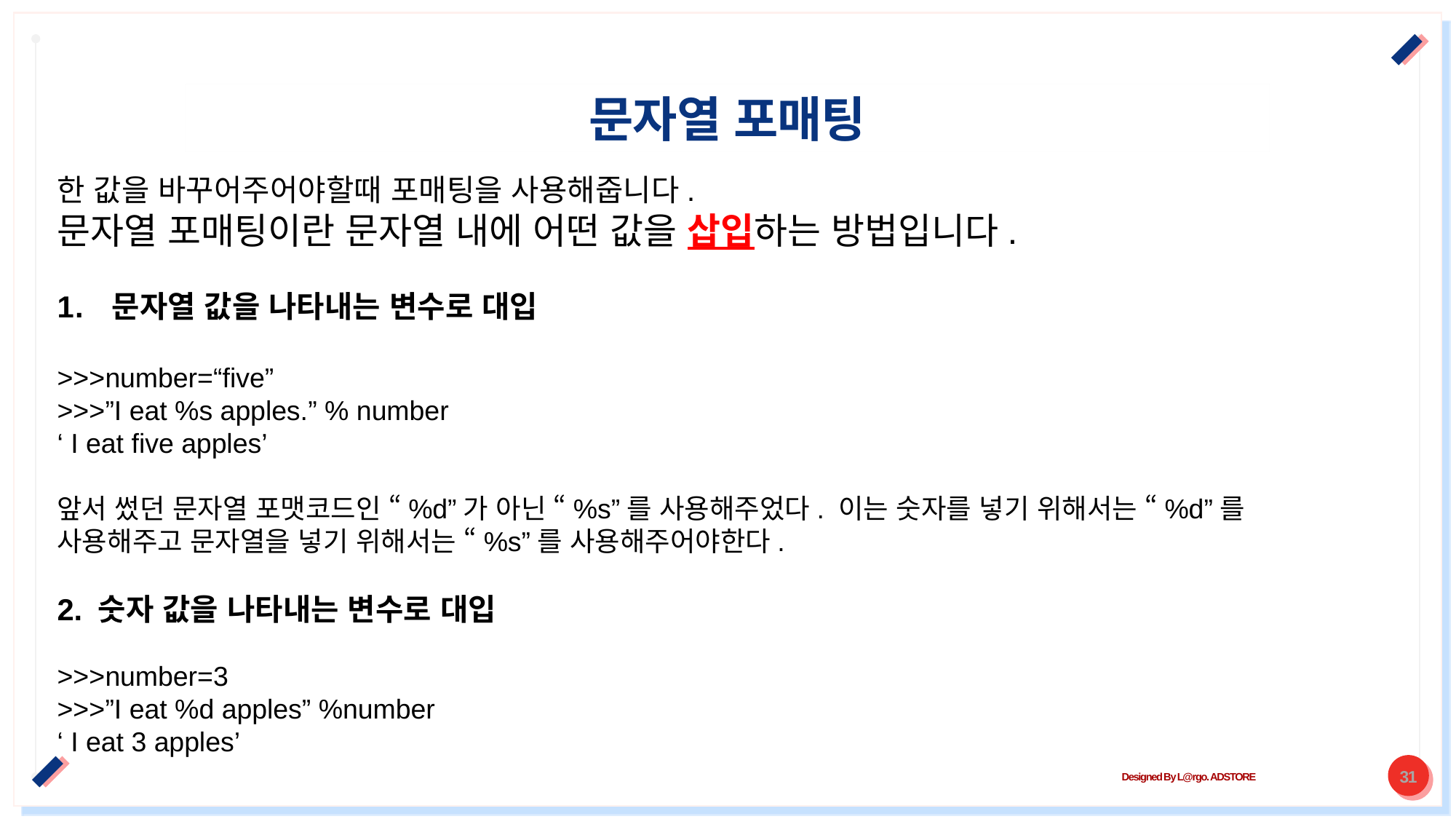

# 문자열 포매팅
한 값을 바꾸어주어야할때 포매팅을 사용해줍니다.
문자열 포매팅이란 문자열 내에 어떤 값을 삽입하는 방법입니다.

문자열 값을 나타내는 변수로 대입

>>>number=“five”
>>>”I eat %s apples.” % number
‘ I eat five apples’

앞서 썼던 문자열 포맷코드인 “%d”가 아닌 “%s”를 사용해주었다. 이는 숫자를 넣기 위해서는 “%d”를 사용해주고 문자열을 넣기 위해서는 “%s”를 사용해주어야한다.

2. 숫자 값을 나타내는 변수로 대입

>>>number=3
>>>”I eat %d apples” %number
‘ I eat 3 apples’

Designed By L@rgo. ADSTORE
31